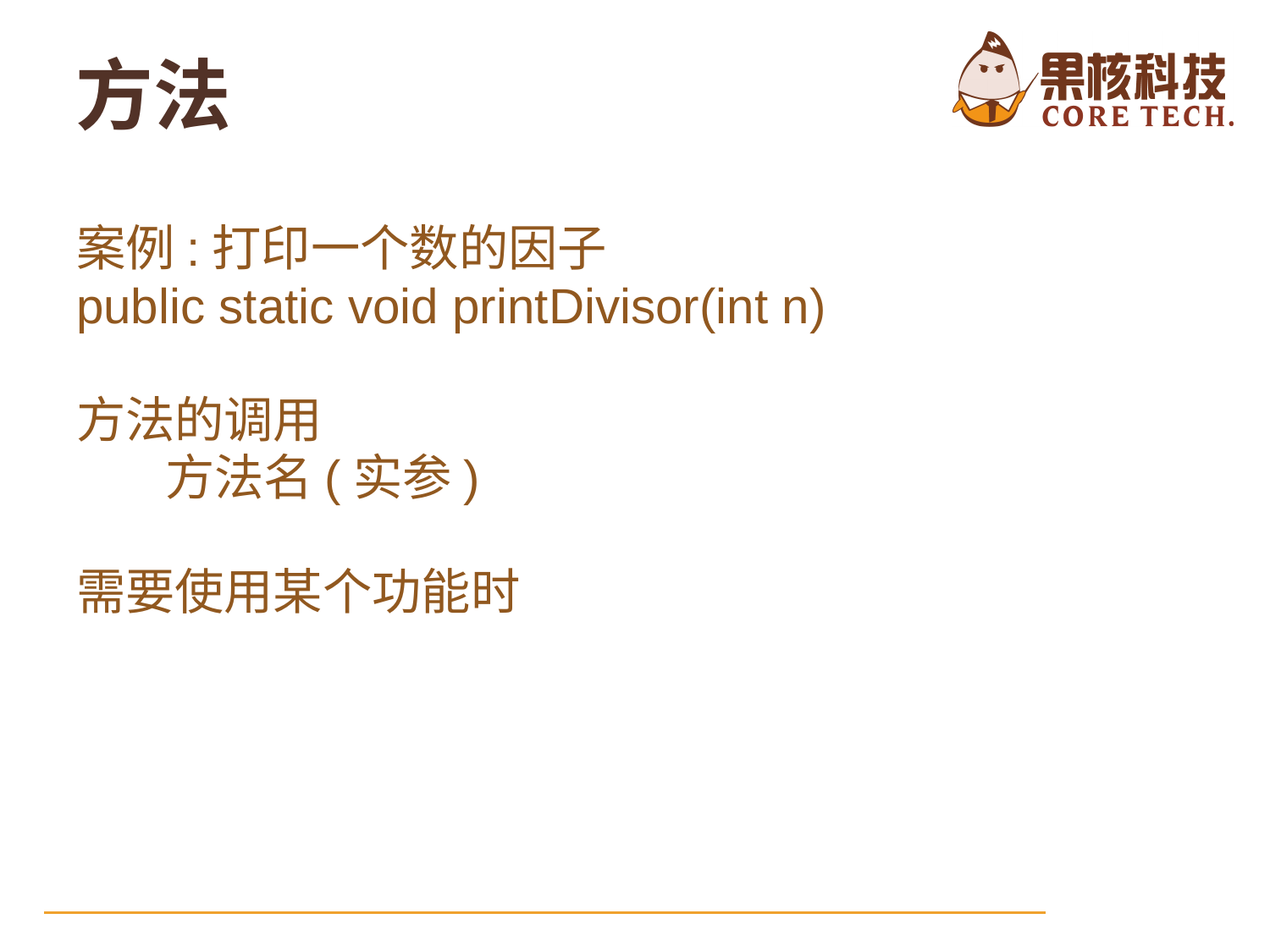

案例:打印一个数的因子
public static void printDivisor(int n)

方法的调用
       方法名(实参)

需要使用某个功能时
方法